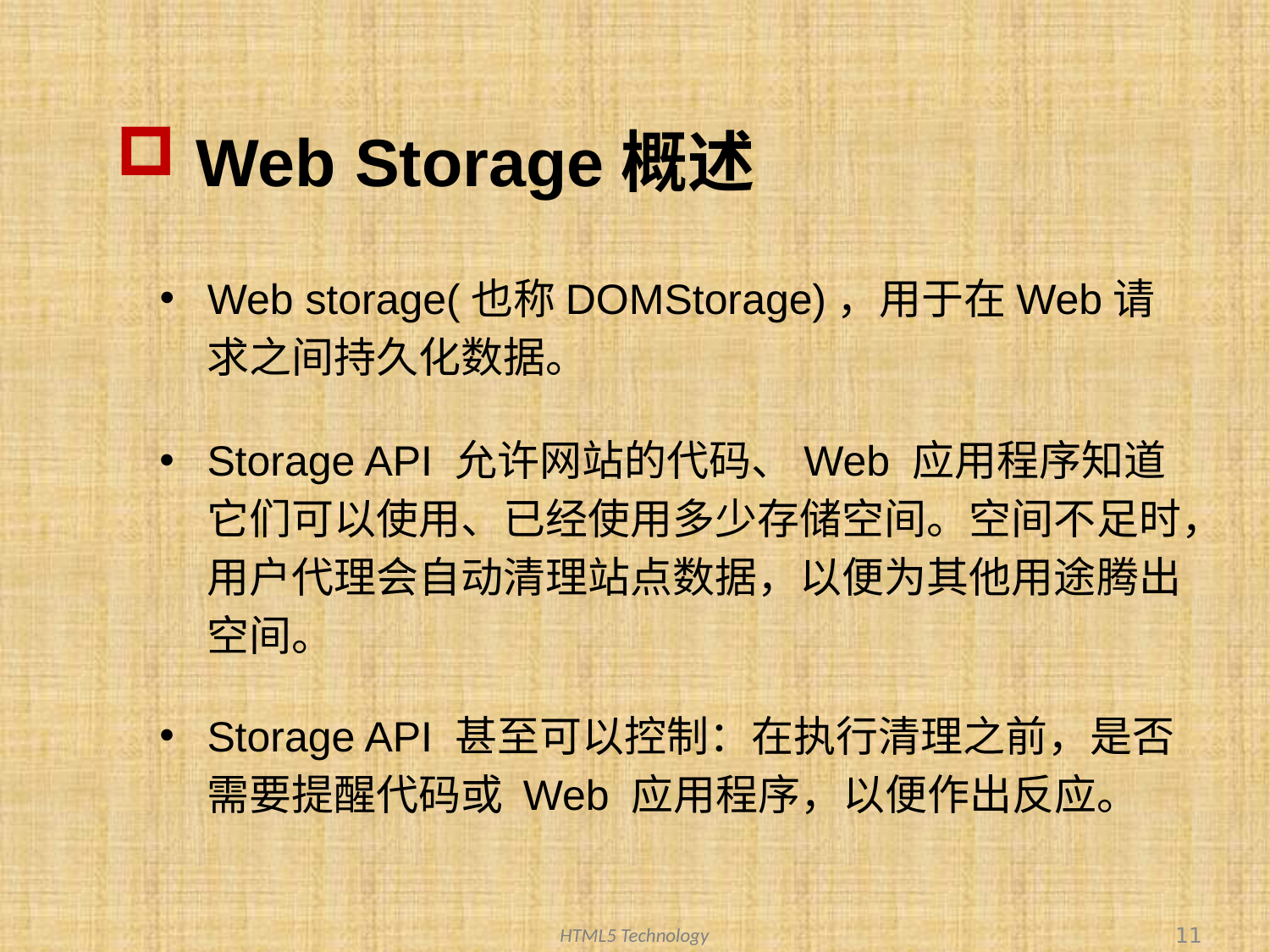

# Web Storage概述
Web storage(也称DOMStorage)，用于在Web请求之间持久化数据。
Storage API 允许网站的代码、Web 应用程序知道它们可以使用、已经使用多少存储空间。空间不足时，用户代理会自动清理站点数据，以便为其他用途腾出空间。
Storage API 甚至可以控制：在执行清理之前，是否需要提醒代码或 Web 应用程序，以便作出反应。
11
HTML5 Technology